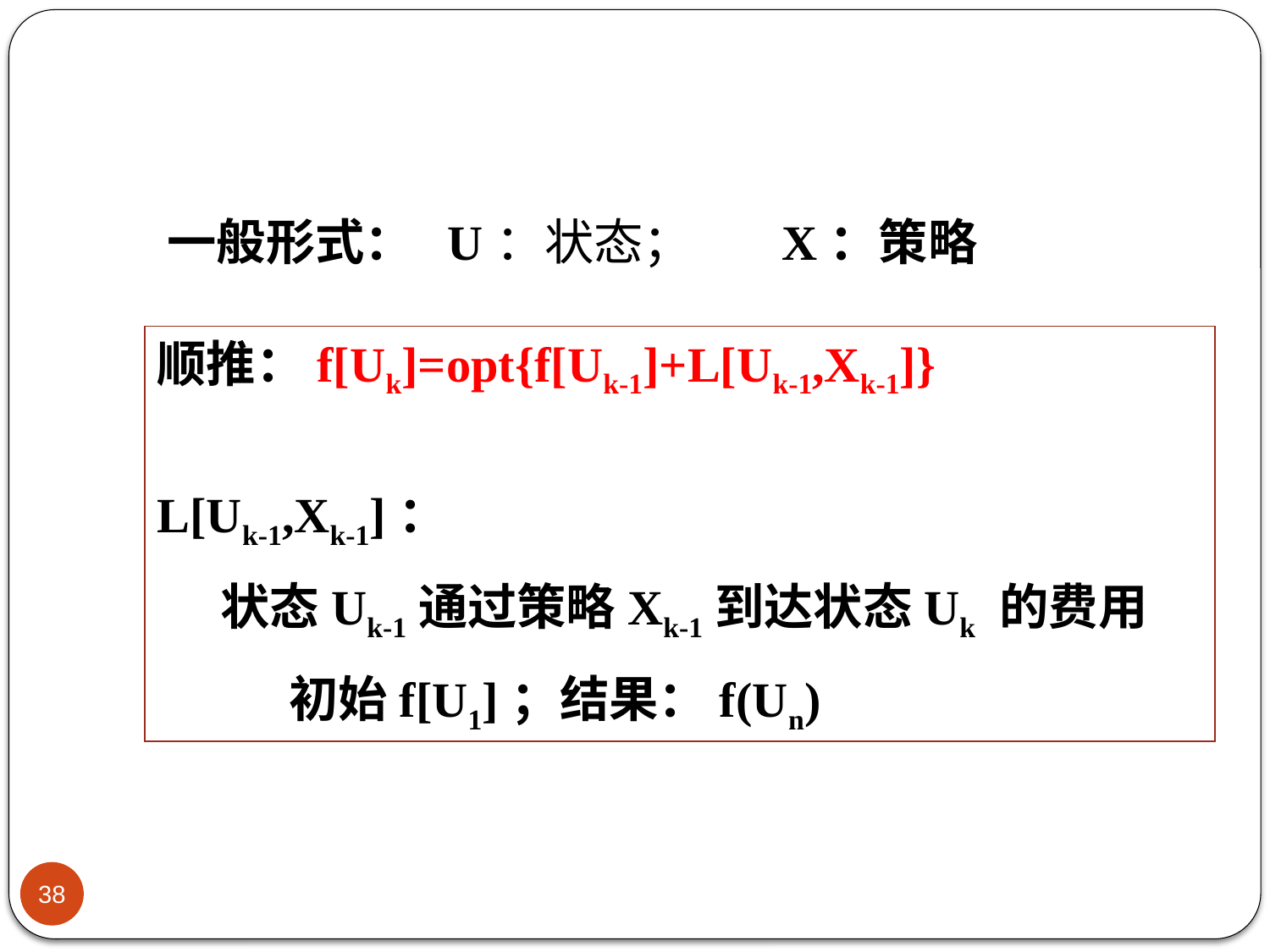

一般形式：  U：状态；       X：策略
顺推：f[Uk]=opt{f[Uk-1]+L[Uk-1,Xk-1]}
L[Uk-1,Xk-1]：
状态Uk-1通过策略Xk-1到达状态Uk 的费用
     初始f[U1]；结果：f(Un)
38